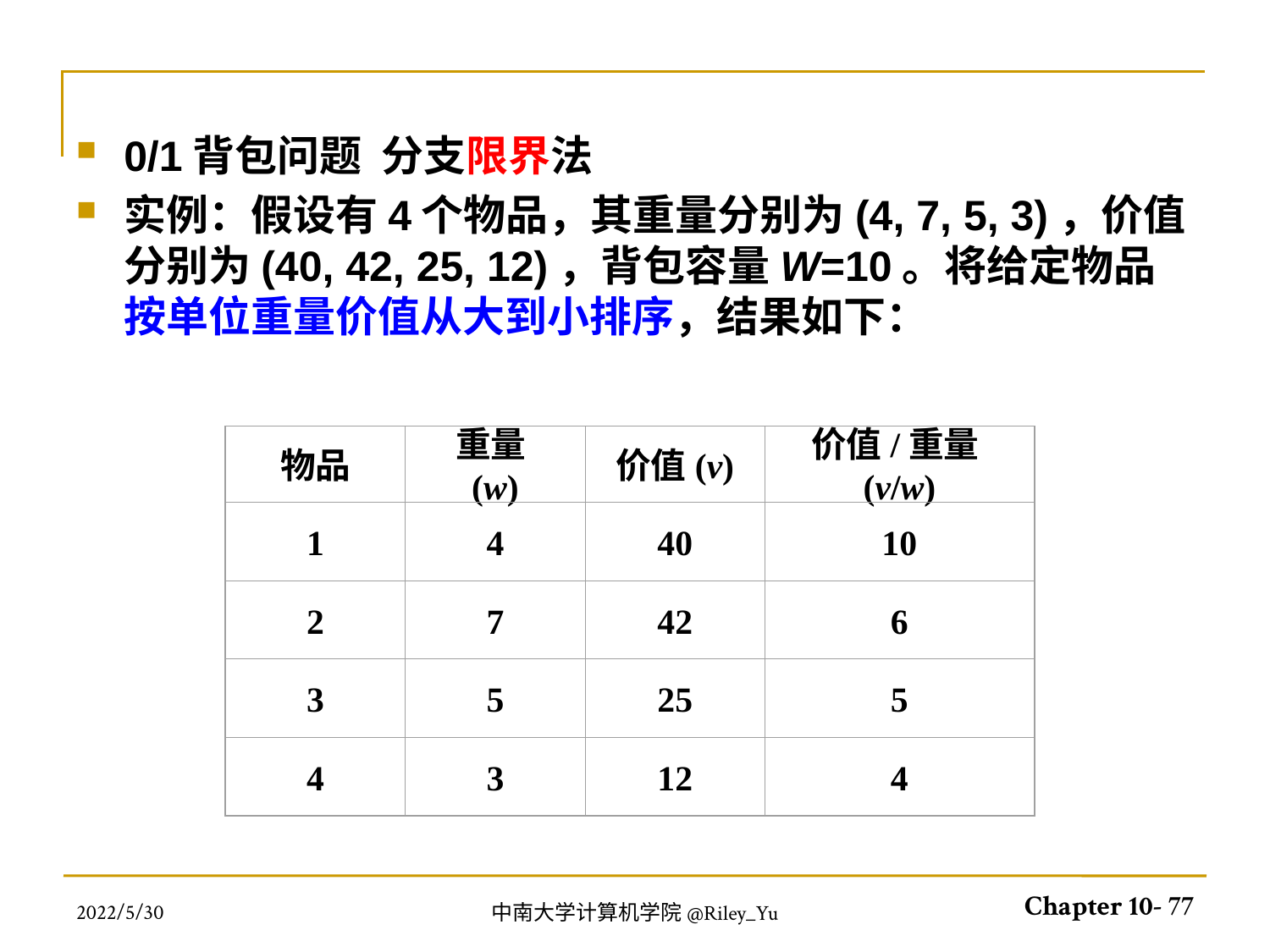

0/1背包问题  分支限界法
实例：假设有4个物品，其重量分别为(4, 7, 5, 3)，价值分别为(40, 42, 25, 12)，背包容量W=10。将给定物品按单位重量价值从大到小排序，结果如下：

物品

重量(w)

价值(v)

价值/重量(v/w)

1

4

40

10

2

7

42

6

3

5

25

5

4

3

12

4

2022/5/30
Chapter 10- 77
中南大学计算机学院@Riley_Yu